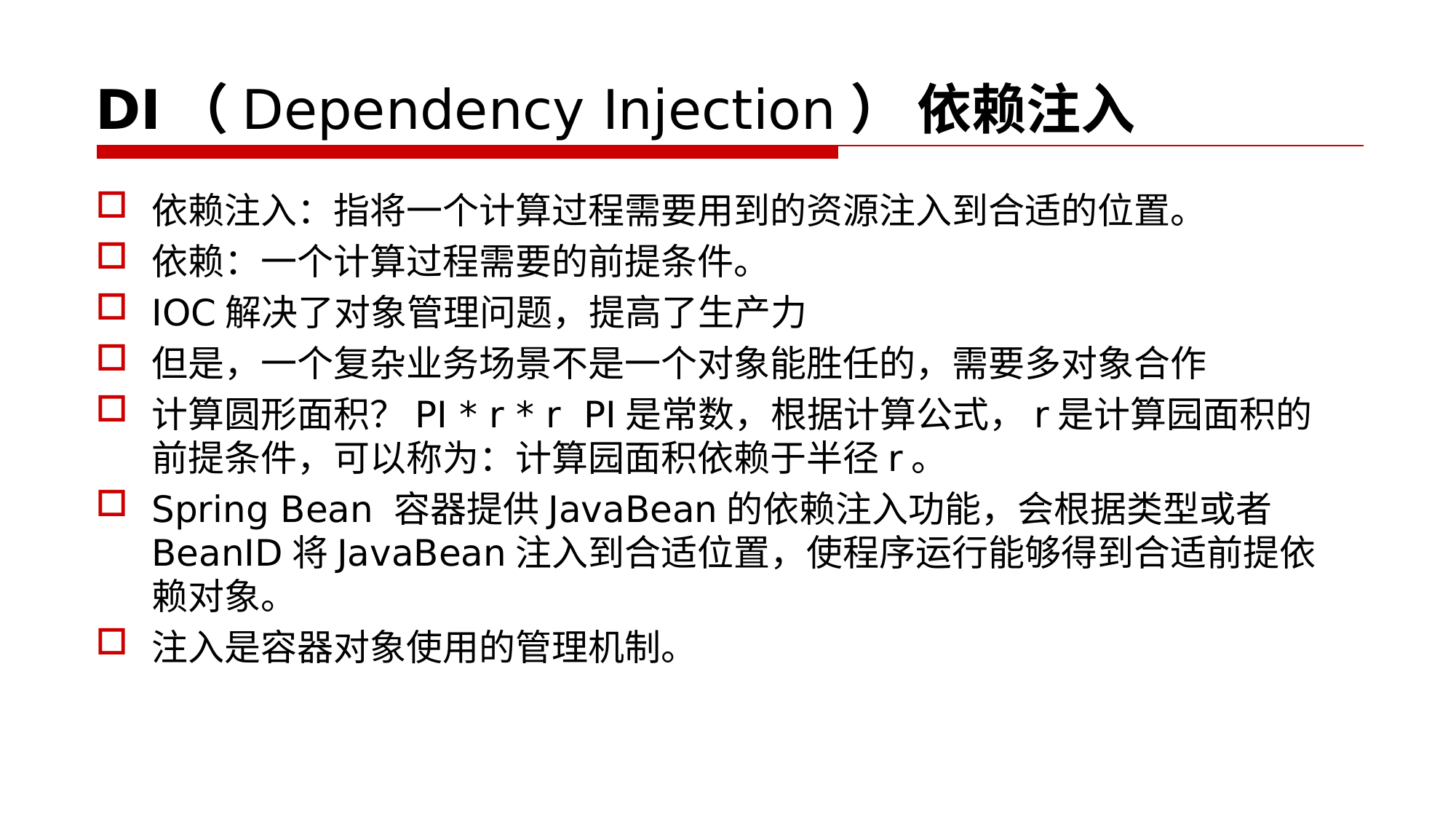

# DI（Dependency Injection） 依赖注入
依赖注入：指将一个计算过程需要用到的资源注入到合适的位置。
依赖：一个计算过程需要的前提条件。
IOC解决了对象管理问题，提高了生产力
但是，一个复杂业务场景不是一个对象能胜任的，需要多对象合作
计算圆形面积？PI * r * r  PI是常数，根据计算公式，r是计算园面积的前提条件，可以称为：计算园面积依赖于半径r。
Spring Bean 容器提供JavaBean的依赖注入功能，会根据类型或者BeanID将JavaBean注入到合适位置，使程序运行能够得到合适前提依赖对象。
注入是容器对象使用的管理机制。